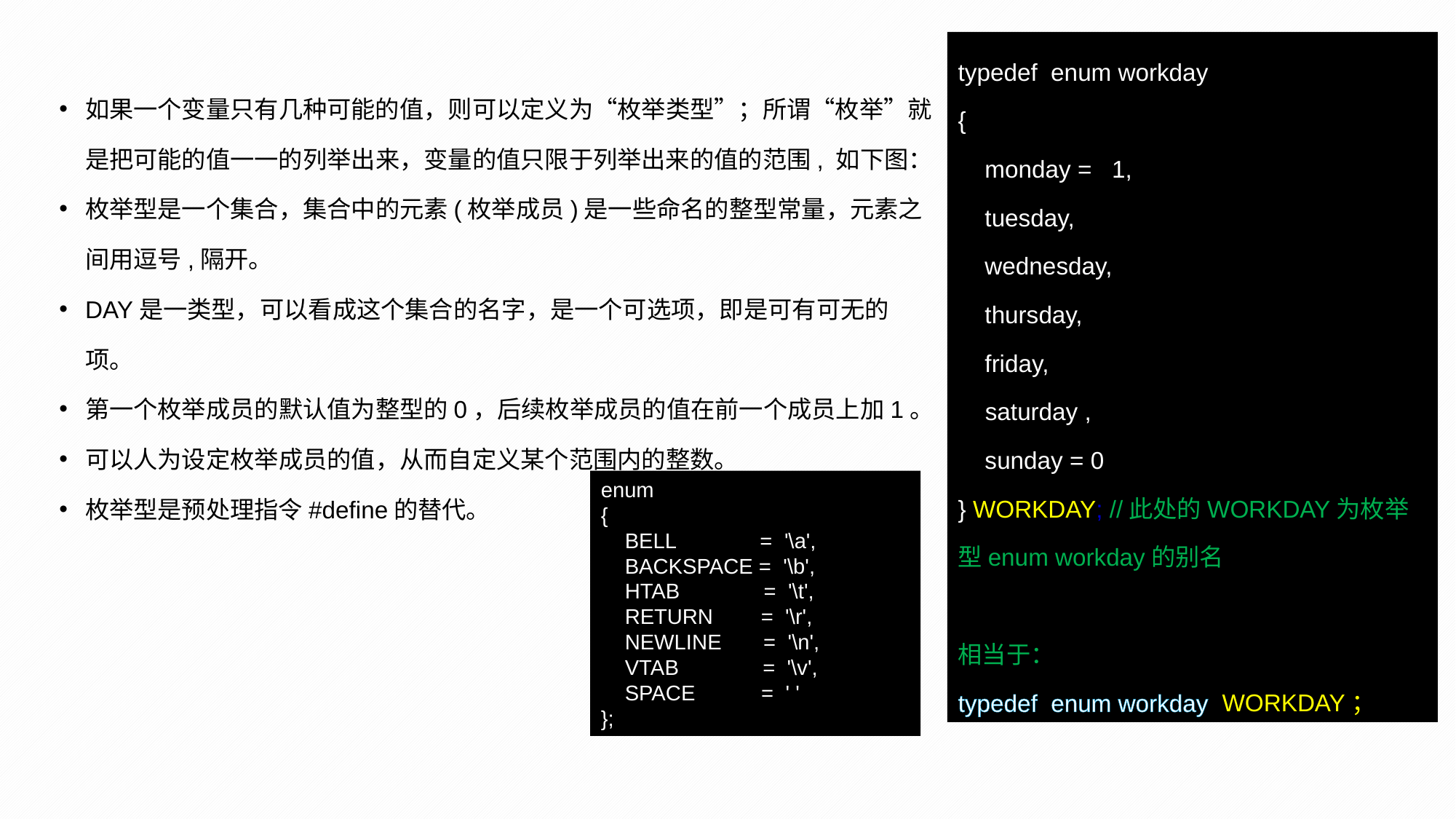

typedef  enum workday
{
    monday =   1,
    tuesday,
    wednesday,
    thursday,
    friday,
    saturday ,
    sunday = 0
} WORKDAY; //此处的WORKDAY为枚举型enum workday的别名

相当于：
typedef  enum workday  WORKDAY；
如果一个变量只有几种可能的值，则可以定义为“枚举类型”；所谓“枚举”就是把可能的值一一的列举出来，变量的值只限于列举出来的值的范围, 如下图：
枚举型是一个集合，集合中的元素(枚举成员)是一些命名的整型常量，元素之间用逗号,隔开。
DAY是一类型，可以看成这个集合的名字，是一个可选项，即是可有可无的项。
第一个枚举成员的默认值为整型的0，后续枚举成员的值在前一个成员上加1。
可以人为设定枚举成员的值，从而自定义某个范围内的整数。
枚举型是预处理指令#define的替代。
enum
{
    BELL              =  '\a',
    BACKSPACE =  '\b',
    HTAB              =  '\t',
    RETURN        =  '\r',
    NEWLINE       =  '\n',
    VTAB              =  '\v',
    SPACE           =  ' '
};